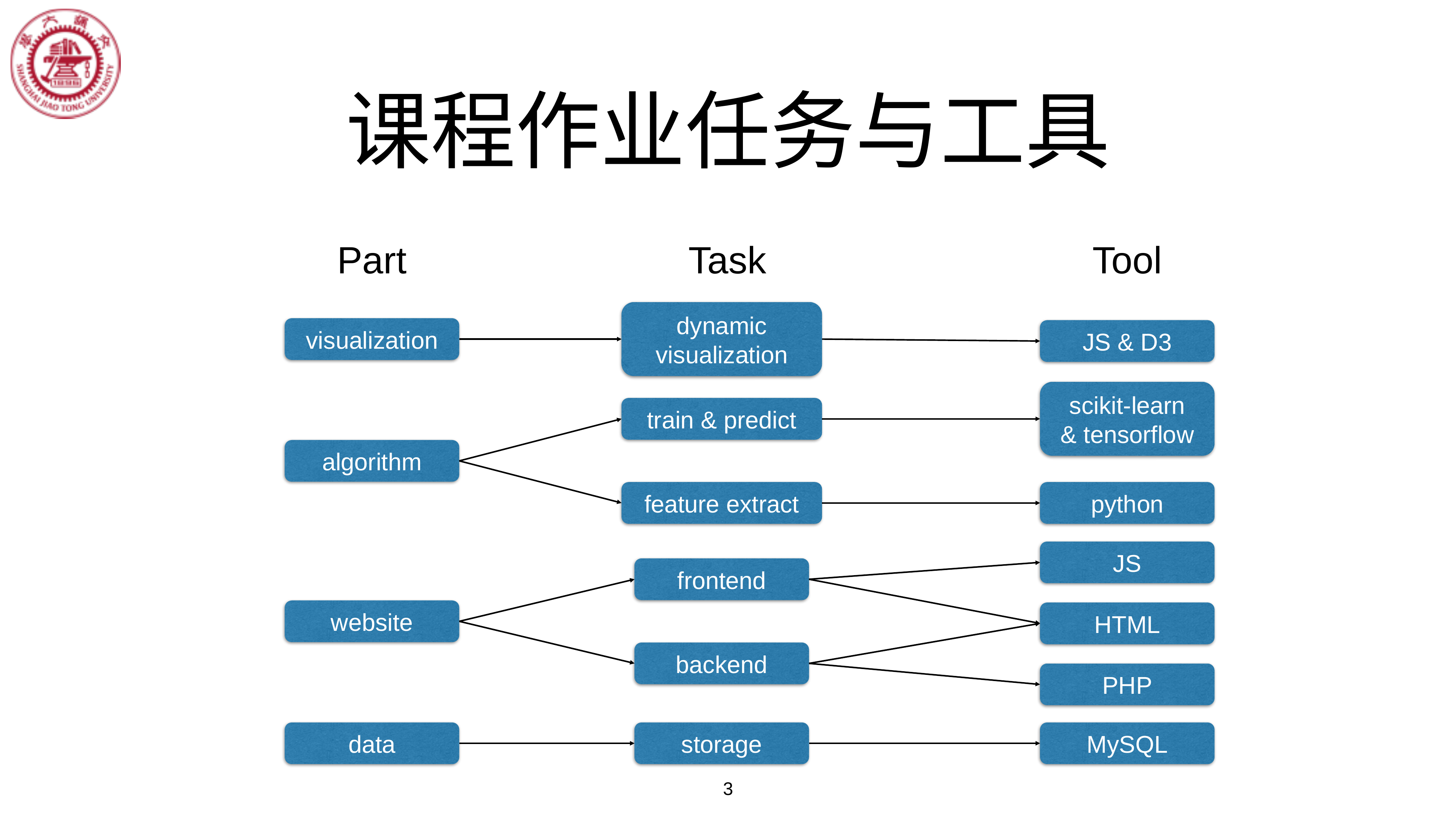

# 课程作业任务与工具
Task
Part
Tool
dynamic
visualization
visualization
JS & D3
scikit-learn
& tensorflow
train & predict
algorithm
python
feature extract
JS
frontend
website
HTML
backend
PHP
data
storage
MySQL
3